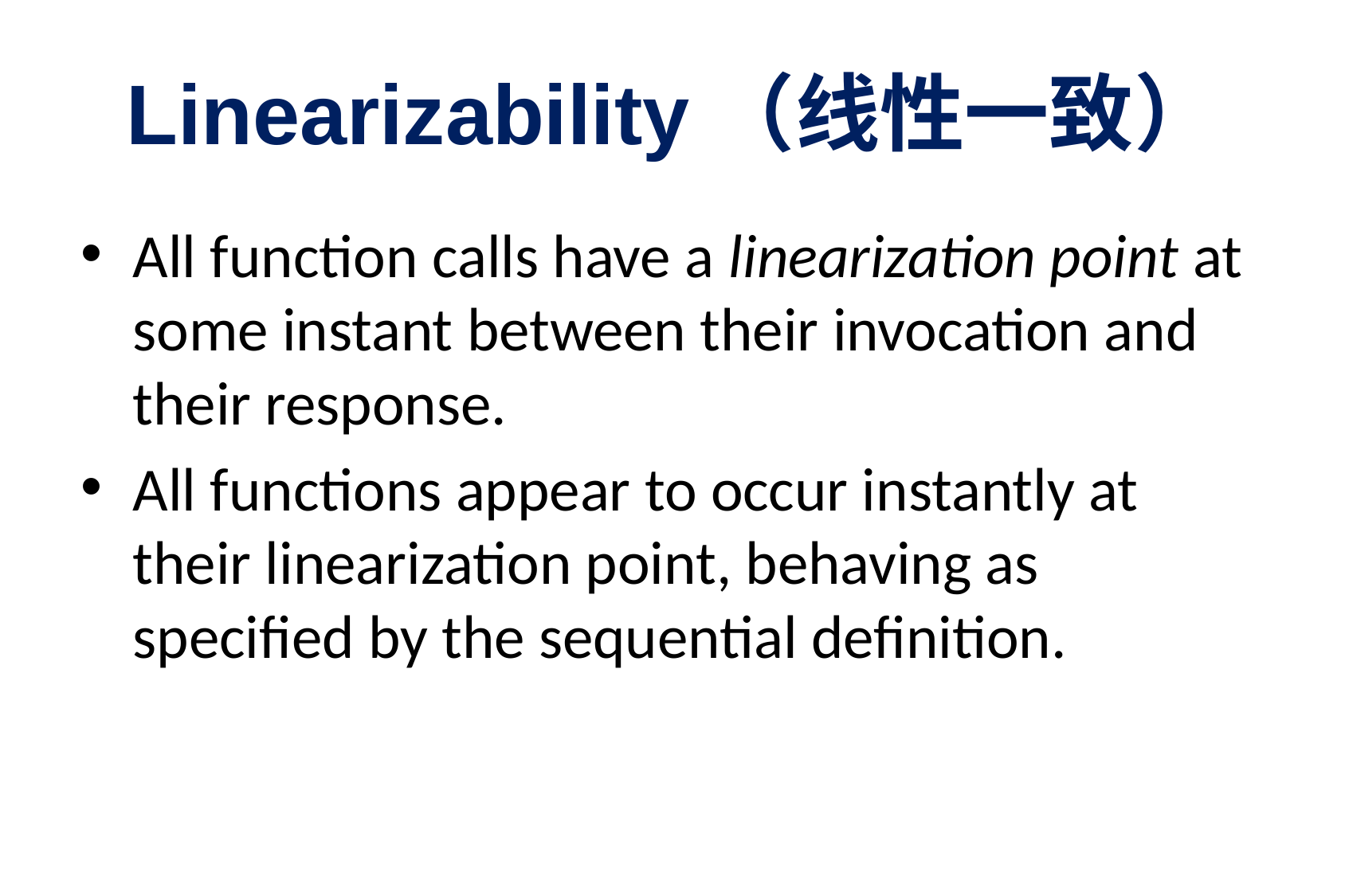

# Linearizability（线性一致）
All function calls have a linearization point at some instant between their invocation and their response.
All functions appear to occur instantly at their linearization point, behaving as specified by the sequential definition.